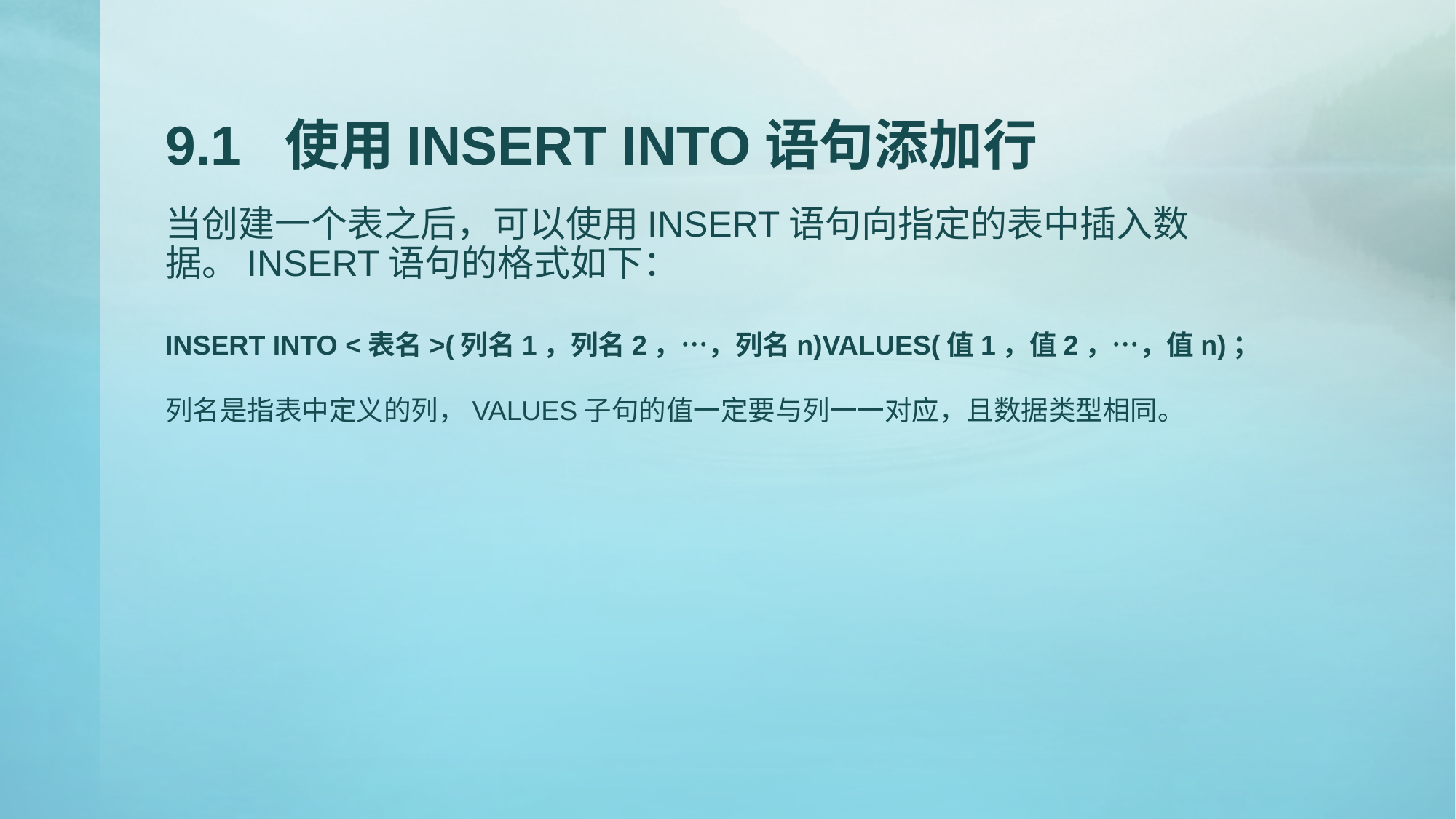

# 9.1  使用INSERT INTO语句添加行
当创建一个表之后，可以使用INSERT语句向指定的表中插入数据。INSERT语句的格式如下：
INSERT INTO <表名>(列名1，列名2，…，列名n)VALUES(值1，值2，…，值n)；

列名是指表中定义的列，VALUES子句的值一定要与列一一对应，且数据类型相同。